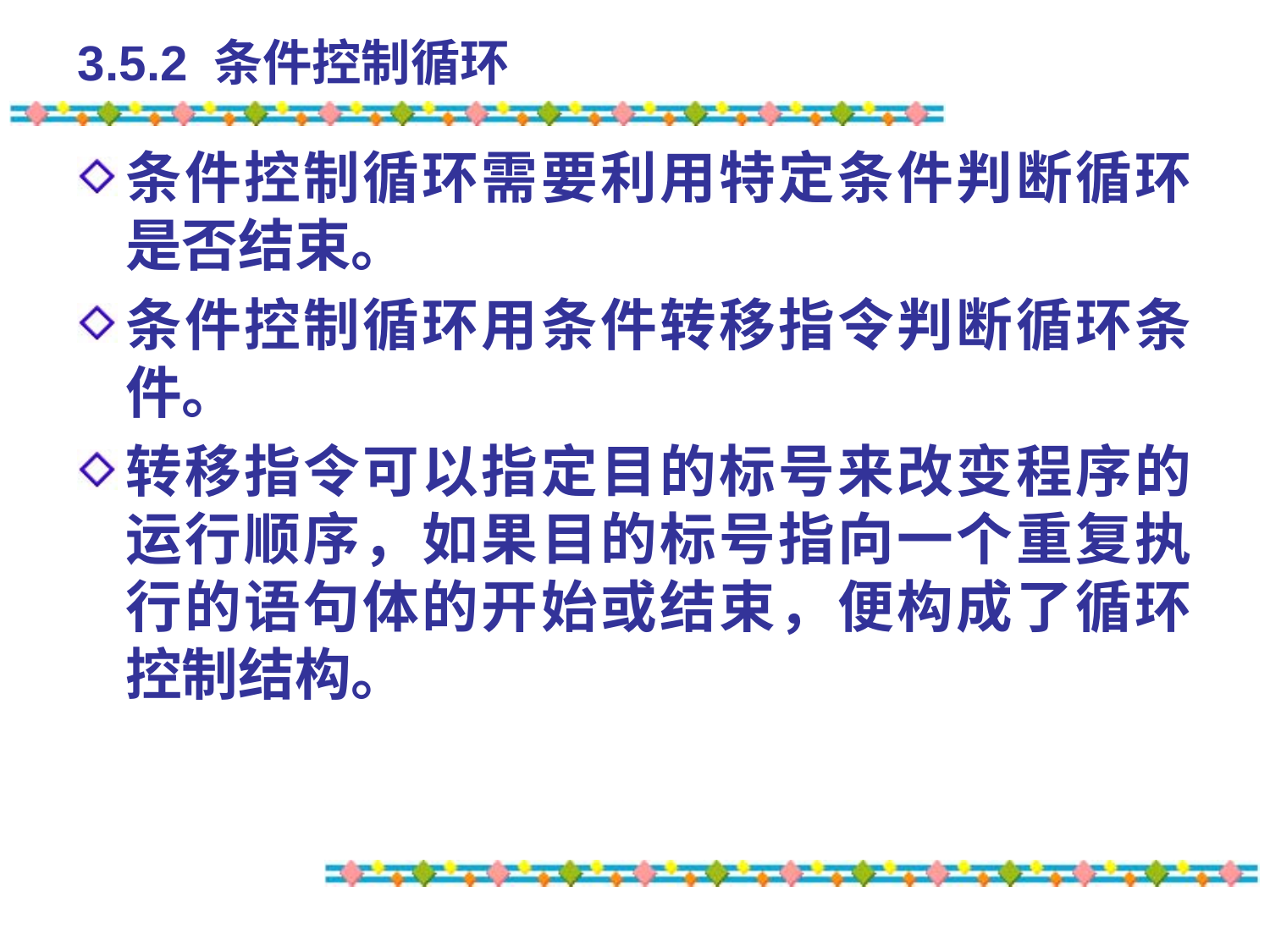

# 3.5.2 条件控制循环
条件控制循环需要利用特定条件判断循环是否结束。
条件控制循环用条件转移指令判断循环条件。
转移指令可以指定目的标号来改变程序的运行顺序，如果目的标号指向一个重复执行的语句体的开始或结束，便构成了循环控制结构。